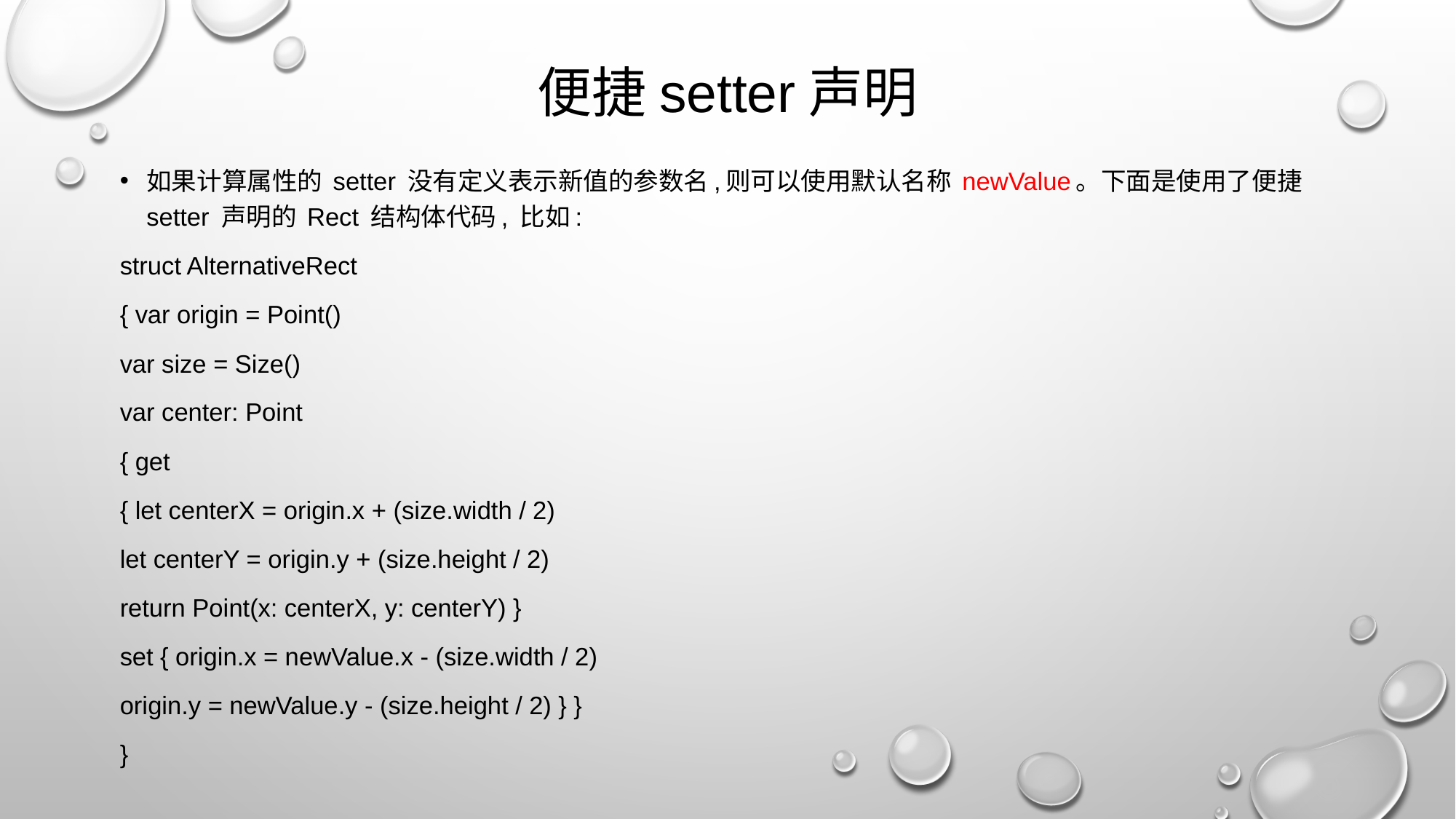

# 便捷setter声明
如果计算属性的 setter 没有定义表示新值的参数名,则可以使用默认名称 newValue。下面是使用了便捷 setter 声明的 Rect 结构体代码, 比如:
struct AlternativeRect
{ var origin = Point()
var size = Size()
var center: Point
{ get
{ let centerX = origin.x + (size.width / 2)
let centerY = origin.y + (size.height / 2)
return Point(x: centerX, y: centerY) }
set { origin.x = newValue.x - (size.width / 2)
origin.y = newValue.y - (size.height / 2) } }
}